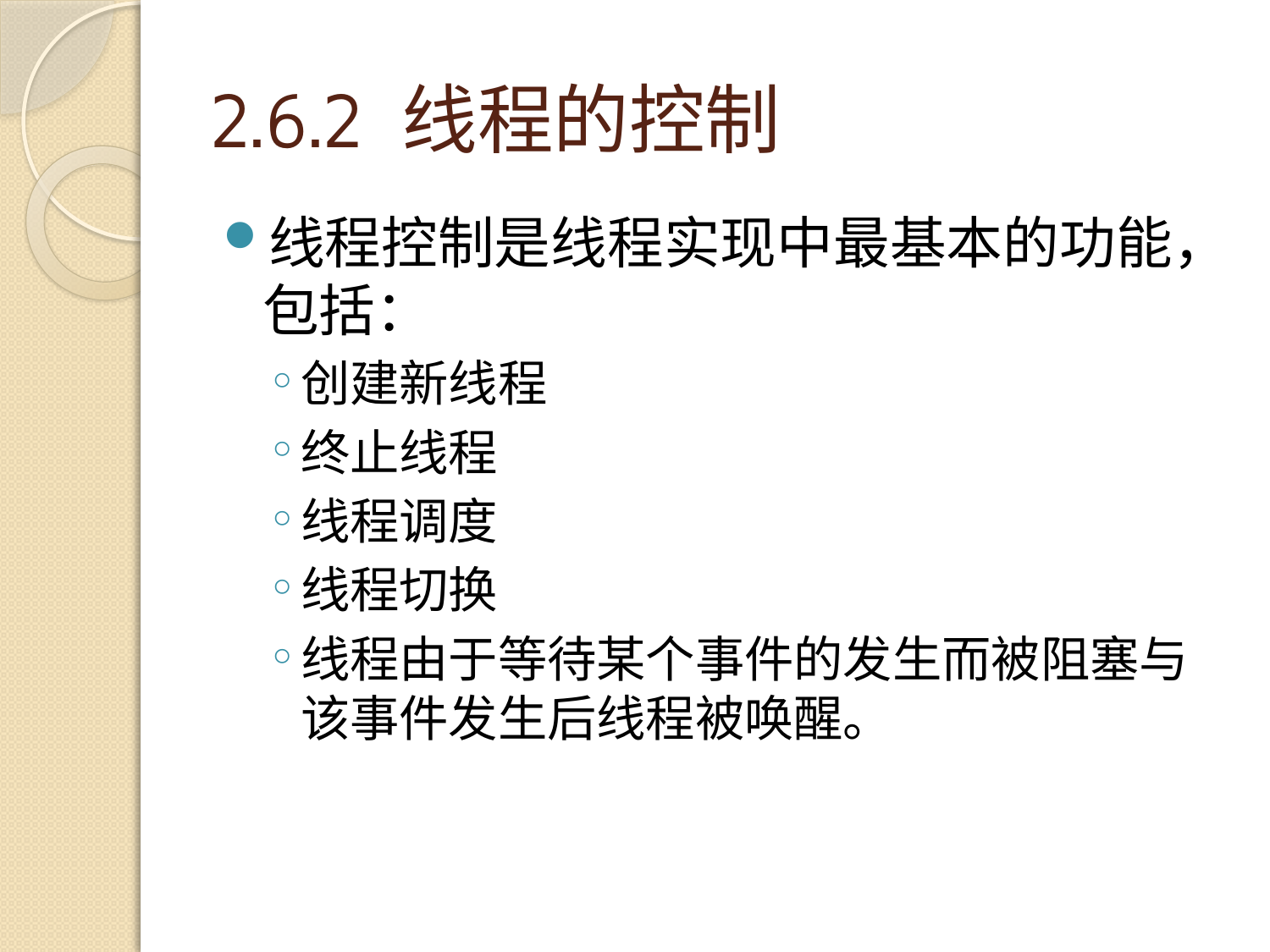

# 2.6.2 线程的控制
线程控制是线程实现中最基本的功能，包括：
创建新线程
终止线程
线程调度
线程切换
线程由于等待某个事件的发生而被阻塞与该事件发生后线程被唤醒。